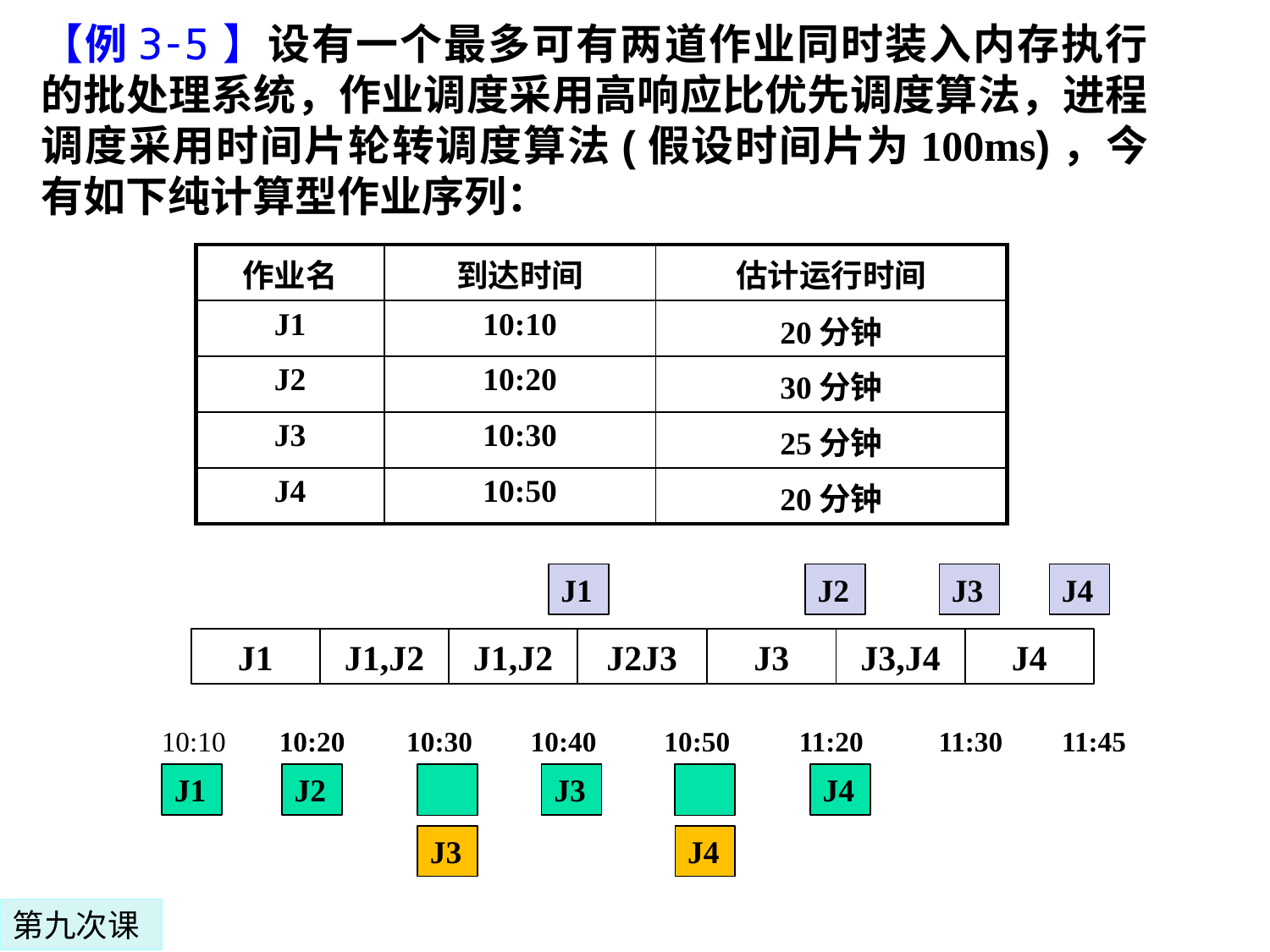

【例3-5】设有一个最多可有两道作业同时装入内存执行的批处理系统，作业调度采用高响应比优先调度算法，进程调度采用时间片轮转调度算法(假设时间片为100ms)，今有如下纯计算型作业序列：
| 作业名 | 到达时间 | 估计运行时间 |
| --- | --- | --- |
| J1 | 10:10 | 20分钟 |
| J2 | 10:20 | 30分钟 |
| J3 | 10:30 | 25分钟 |
| J4 | 10:50 | 20分钟 |
J1
J2
J3
J4
J1
J1,J2
J1,J2
J2J3
J3
J3,J4
J4
10:10
10:20
10:30
10:40
10:50
11:20
11:30
11:45
J1
J2

J3

J4
J3
J4
56
第九次课